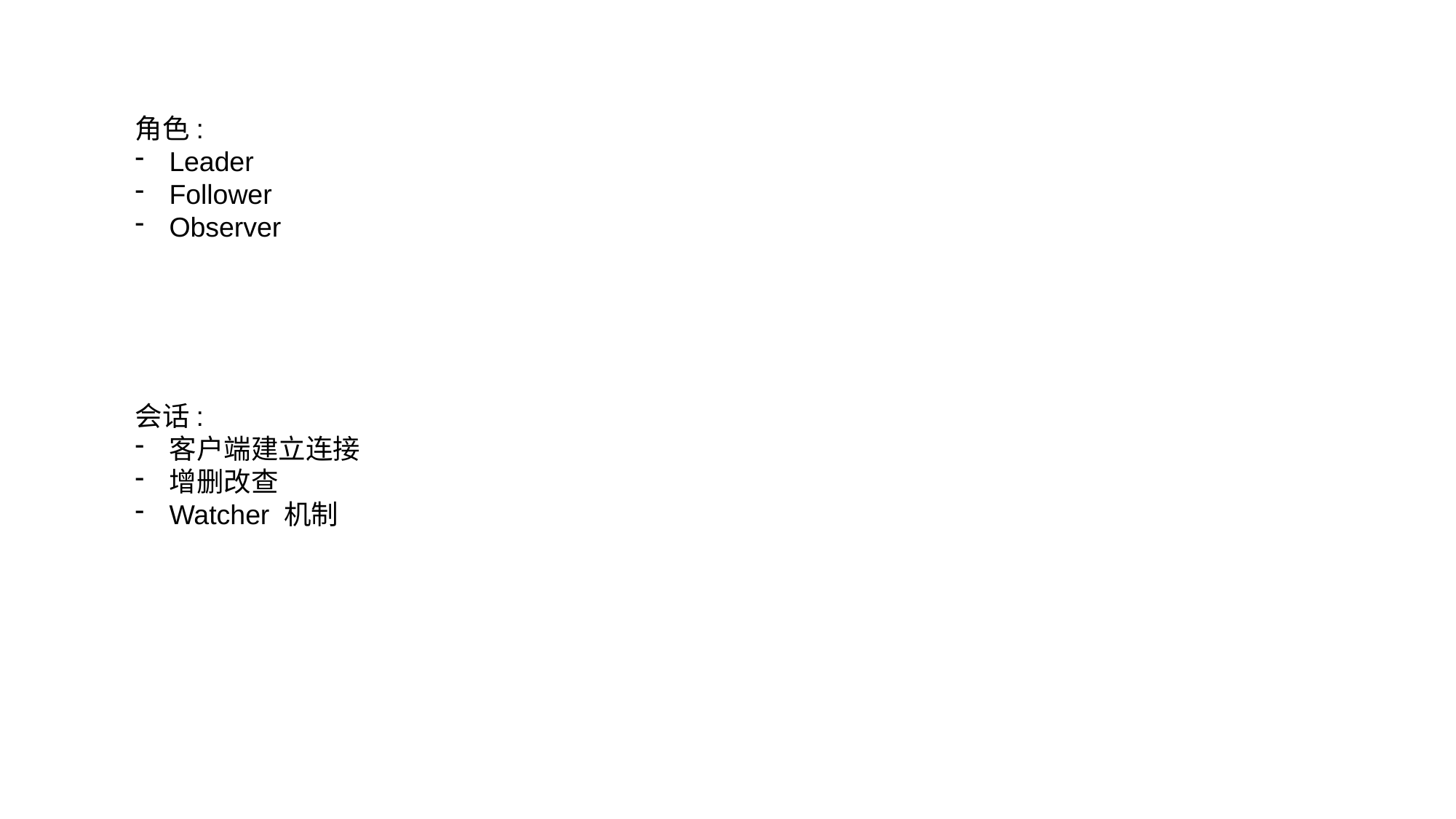

角色:
Leader
Follower
Observer

会话:
客户端建立连接
增删改查
Watcher 机制